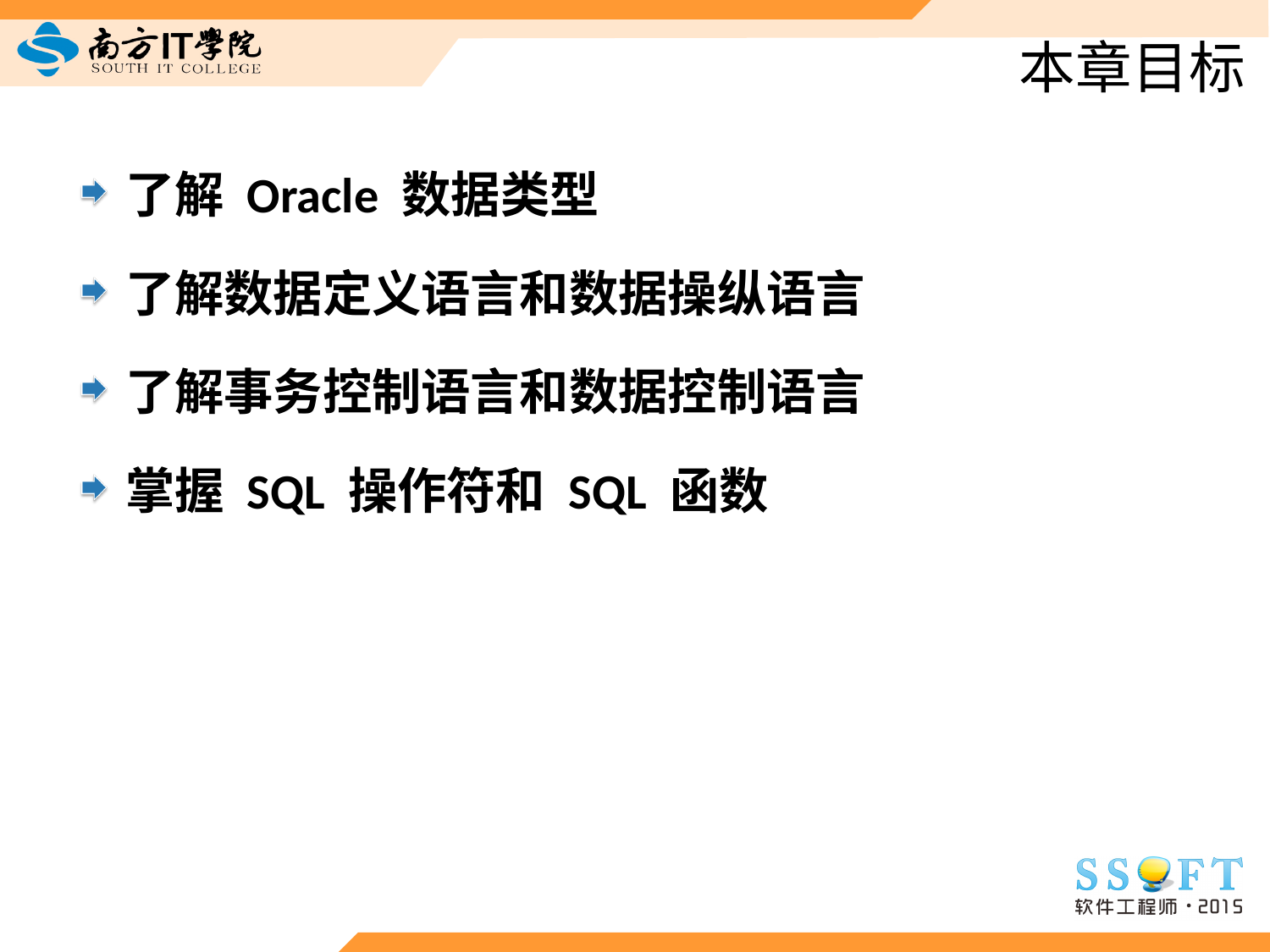

# 本章目标
了解 Oracle 数据类型
了解数据定义语言和数据操纵语言
了解事务控制语言和数据控制语言
掌握 SQL 操作符和 SQL 函数